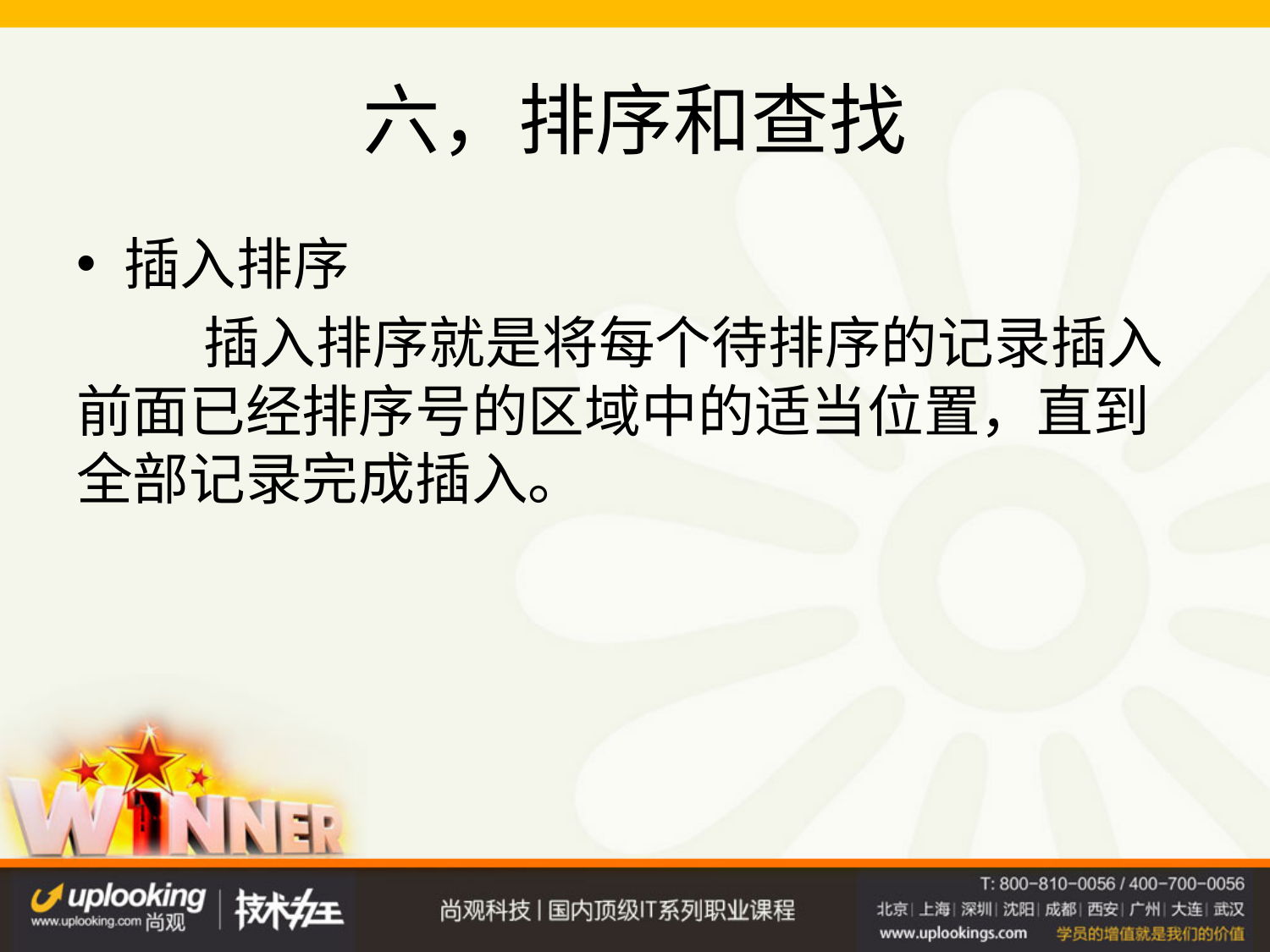

# 六，排序和查找
插入排序
	插入排序就是将每个待排序的记录插入前面已经排序号的区域中的适当位置，直到全部记录完成插入。